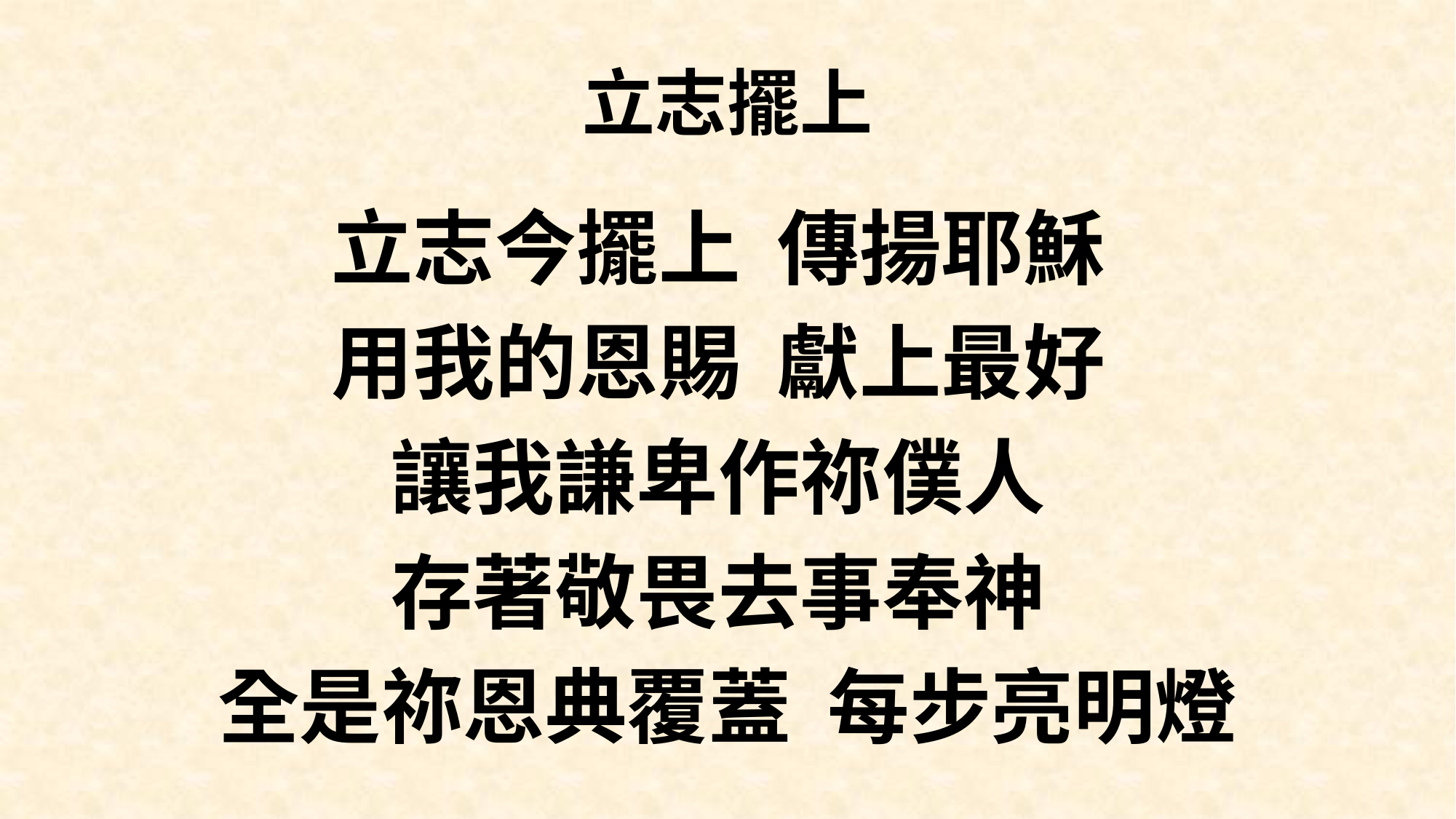

# 立志擺上
立志今擺上  傳揚耶穌
用我的恩賜  獻上最好
讓我謙卑作祢僕人
存著敬畏去事奉神
全是祢恩典覆蓋  每步亮明燈